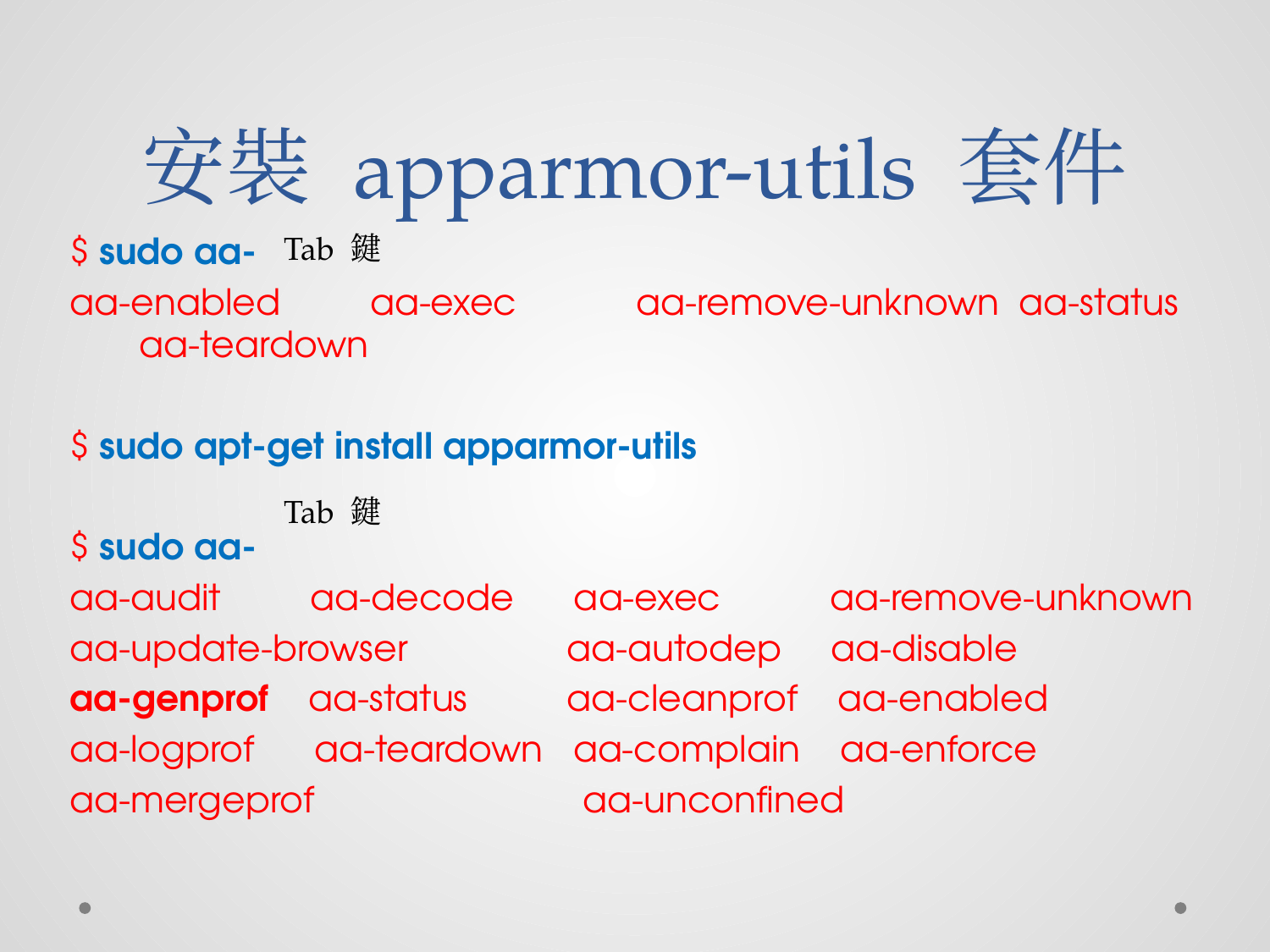

# 安裝 apparmor-utils 套件
$ sudo aa-
aa-enabled         aa-exec            aa-remove-unknown  aa-status          aa-teardown

$ sudo apt-get install apparmor-utils

$ sudo aa-
aa-audit         aa-decode      aa-exec           aa-remove-unknown
aa-update-browser                aa-autodep     aa-disable
aa-genprof    aa-status          aa-cleanprof    aa-enabled
aa-logprof      aa-teardown   aa-complain    aa-enforce
aa-mergeprof                           aa-unconfined
Tab 鍵
Tab 鍵